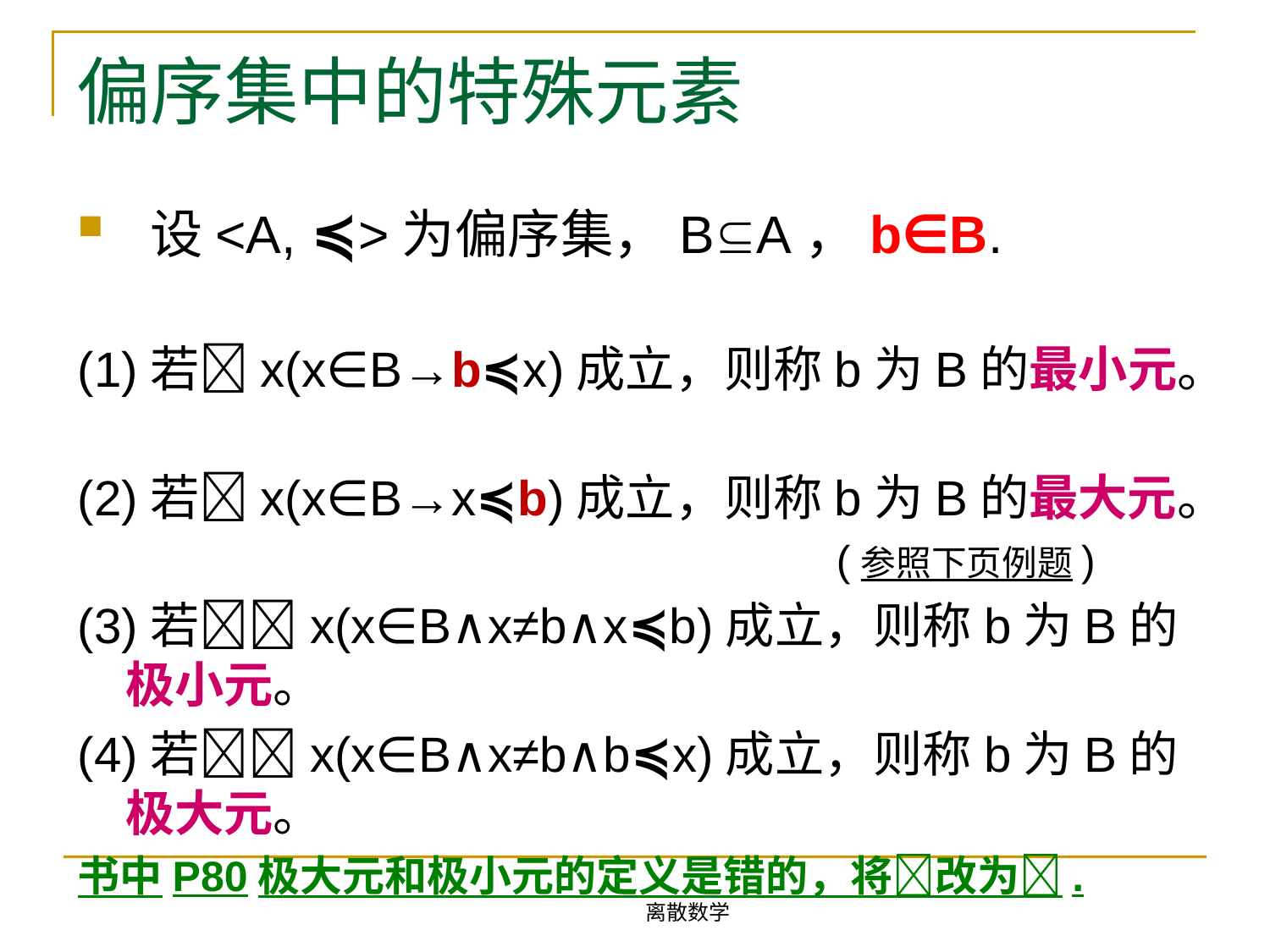

# 偏序集中的特殊元素
 设<A, ≼>为偏序集，B⊆A，b∈B.
(1)若∀x(x∈B→b≼x)成立，则称b为B的最小元。
(2)若∀x(x∈B→x≼b)成立，则称b为B的最大元。
                                                                (参照下页例题)
(3)若¬∃x(x∈B∧x≠b∧x≼b)成立，则称b为B的极小元。
(4)若¬∃x(x∈B∧x≠b∧b≼x)成立，则称b为B的极大元。
书中P80极大元和极小元的定义是错的，将∃改为∀.

离散数学
16